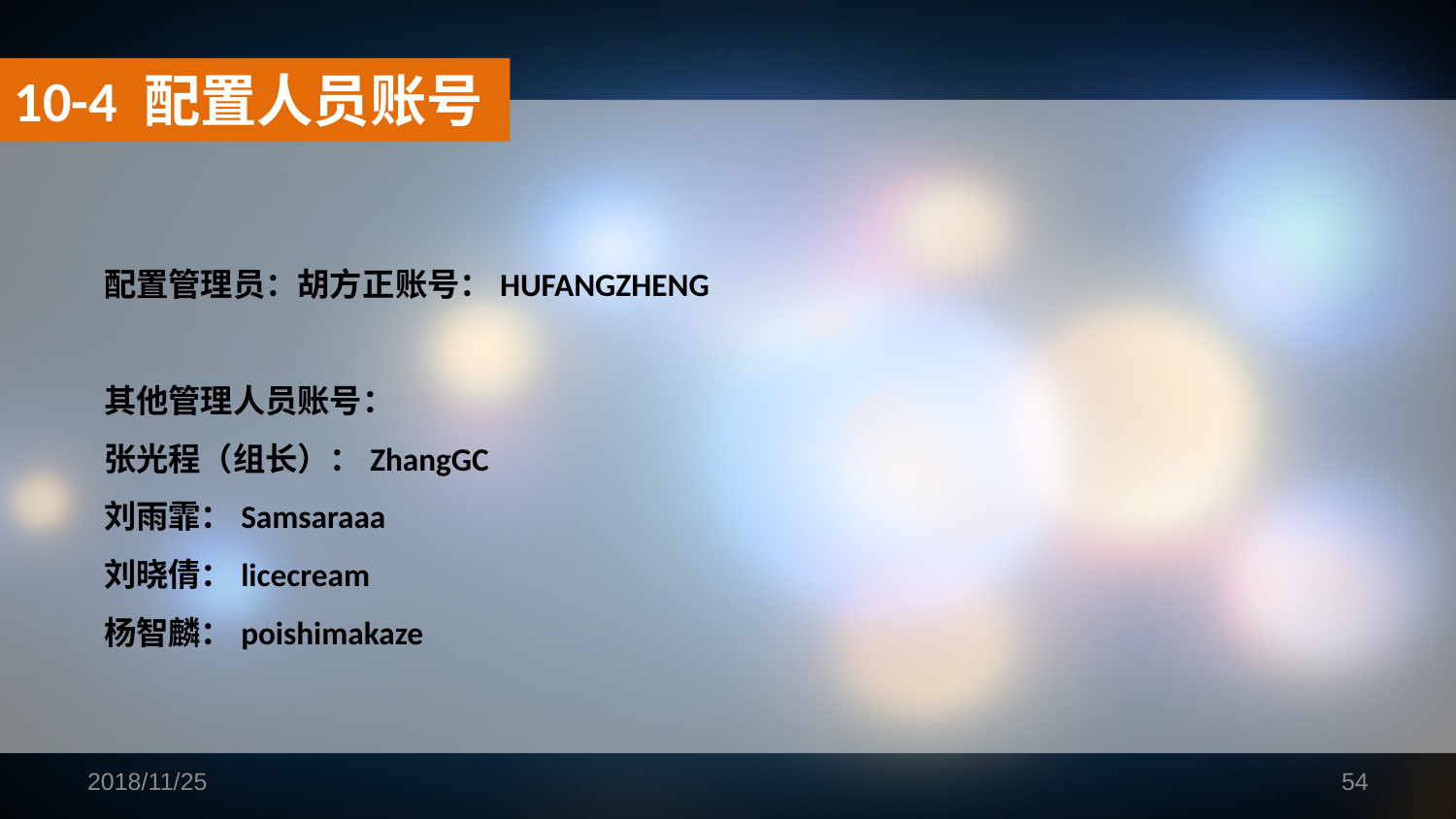

10-4 配置人员账号

配置管理员：胡方正	账号：HUFANGZHENG

其他管理人员账号：
张光程（组长）：ZhangGC
刘雨霏：Samsaraaa
刘晓倩：licecream
杨智麟：poishimakaze
2018/11/25
54